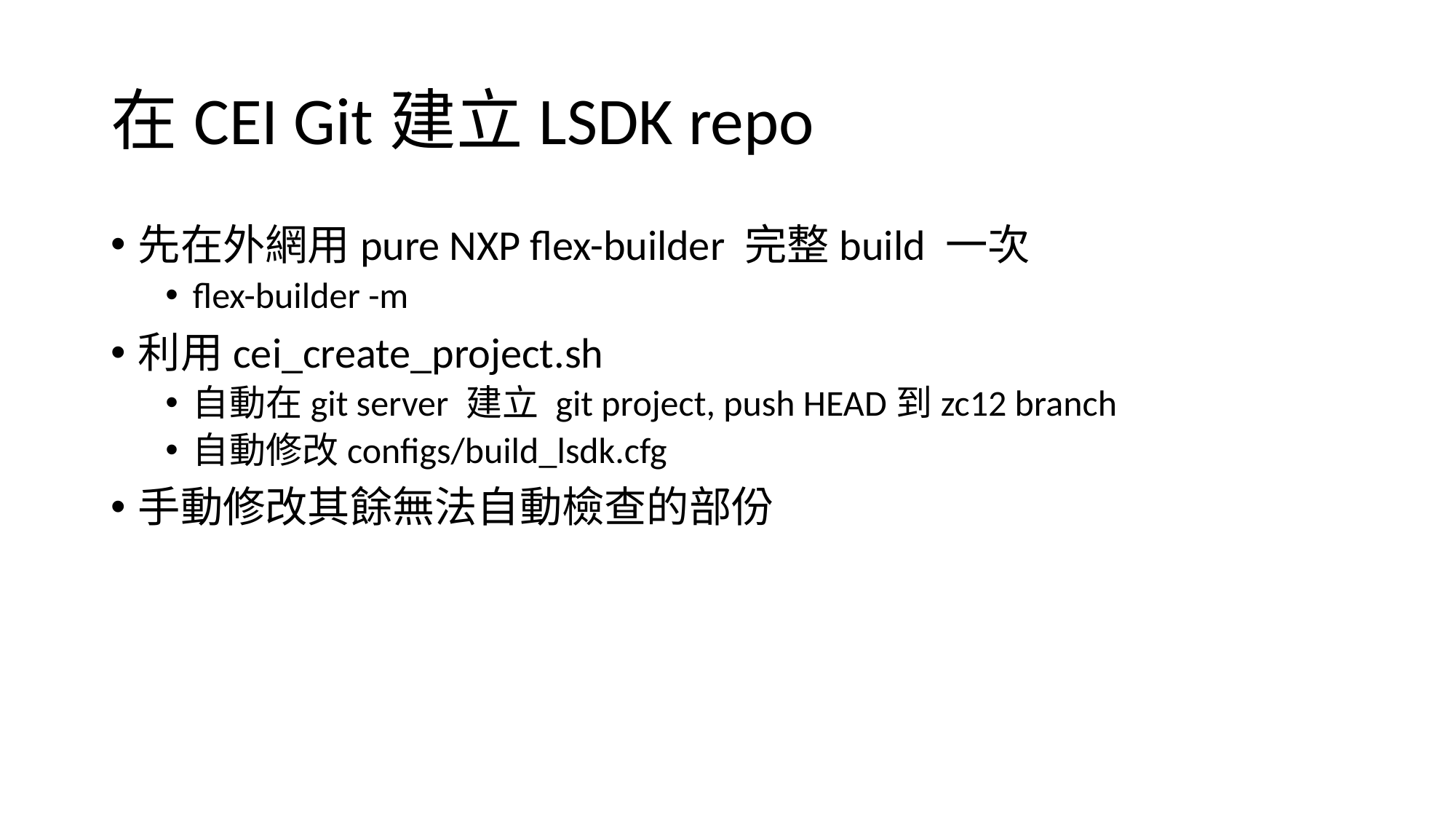

# 在CEI Git建立LSDK repo
先在外網用pure NXP flex-builder 完整build 一次
flex-builder -m
利用cei_create_project.sh
自動在git server 建立 git project, push HEAD到zc12 branch
自動修改configs/build_lsdk.cfg
手動修改其餘無法自動檢查的部份